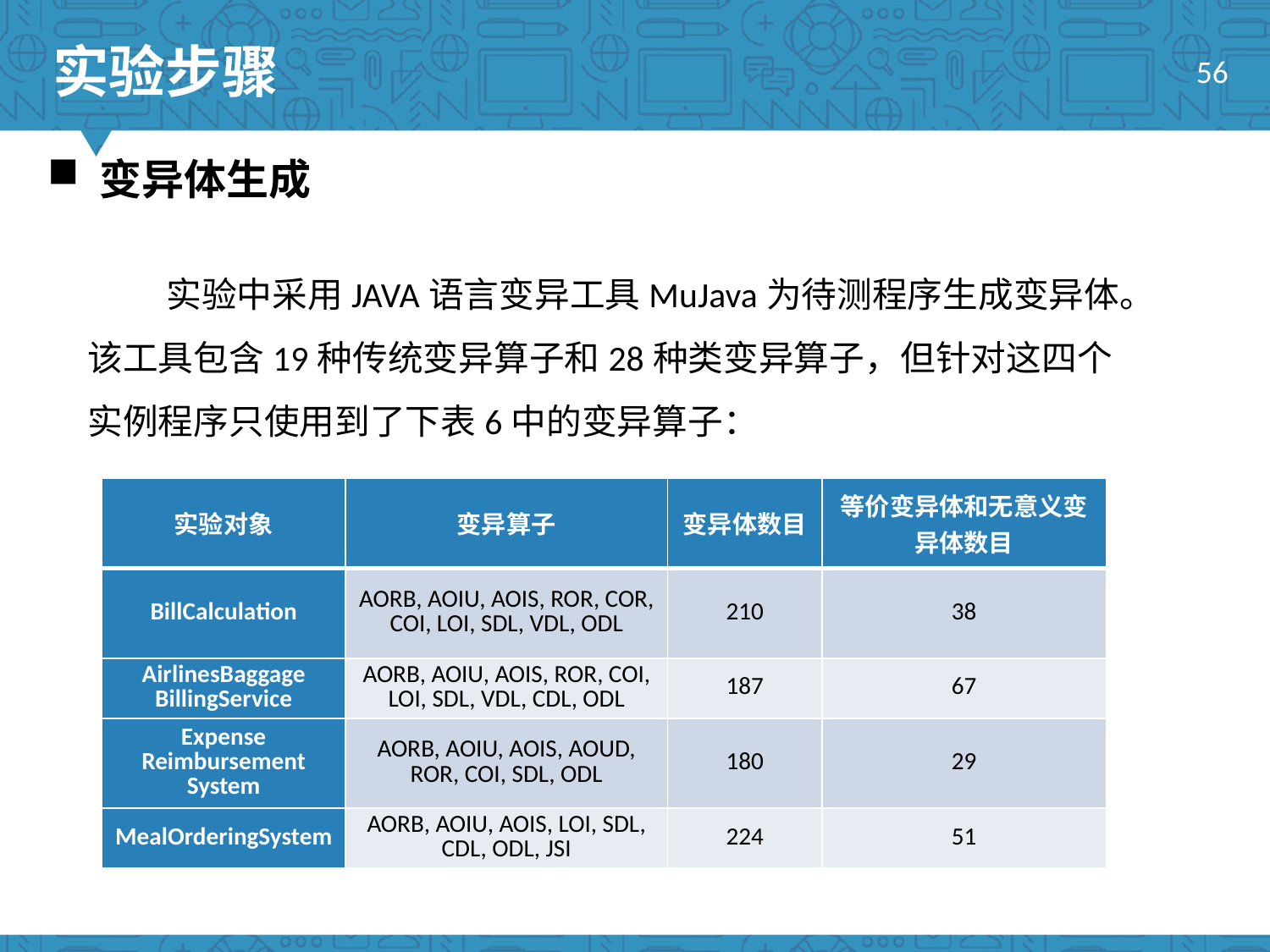

实验步骤
56
 变异体生成
         实验中采用JAVA语言变异工具MuJava为待测程序生成变异体。该工具包含19种传统变异算子和28种类变异算子，但针对这四个实例程序只使用到了下表6中的变异算子：
| 实验对象 | 变异算子 | 变异体数目 | 等价变异体和无意义变异体数目 |
| --- | --- | --- | --- |
| BillCalculation | AORB, AOIU, AOIS, ROR, COR, COI, LOI, SDL, VDL, ODL | 210 | 38 |
| AirlinesBaggage BillingService | AORB, AOIU, AOIS, ROR, COI, LOI, SDL, VDL, CDL, ODL | 187 | 67 |
| Expense Reimbursement System | AORB, AOIU, AOIS, AOUD, ROR, COI, SDL, ODL | 180 | 29 |
| MealOrderingSystem | AORB, AOIU, AOIS, LOI, SDL, CDL, ODL, JSI | 224 | 51 |